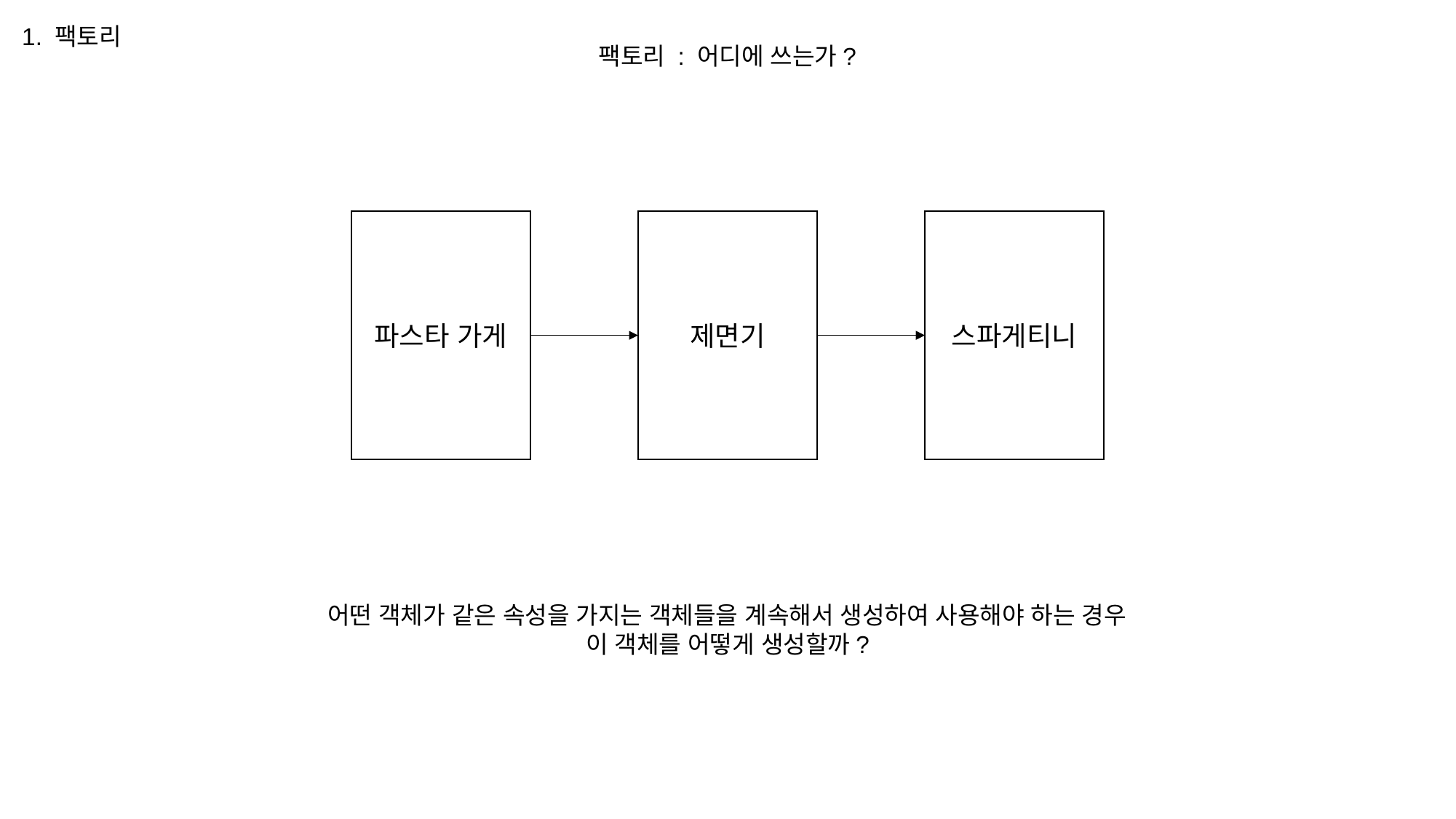

1. 팩토리
팩토리 : 어디에 쓰는가?
파스타 가게
제면기
스파게티니
어떤 객체가 같은 속성을 가지는 객체들을 계속해서 생성하여 사용해야 하는 경우
이 객체를 어떻게 생성할까?